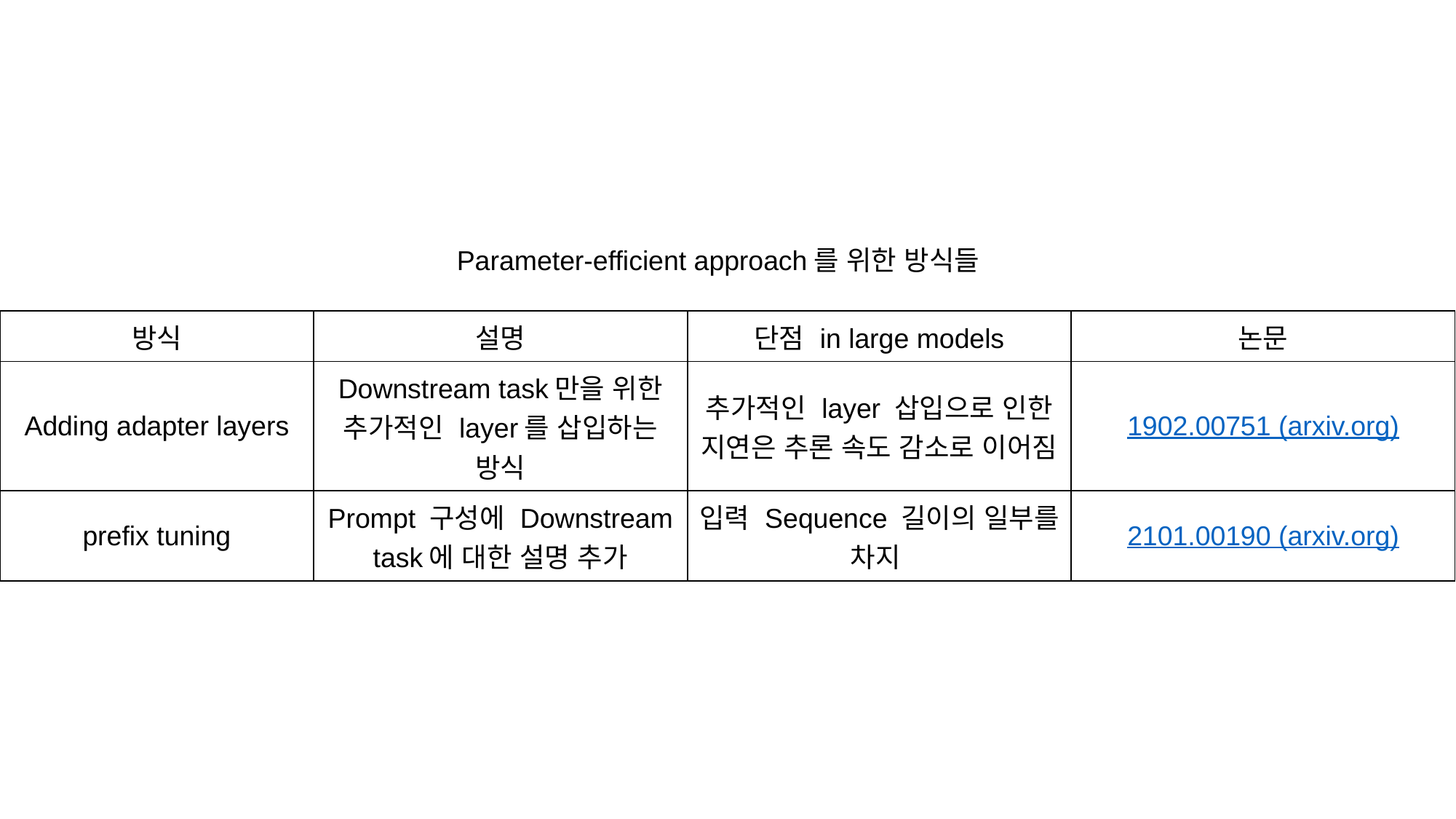

Parameter-efficient approach를 위한 방식들
| 방식 | 설명 | 단점 in large models | 논문 |
| --- | --- | --- | --- |
| Adding adapter layers | Downstream task만을 위한 추가적인 layer를 삽입하는 방식 | 추가적인 layer 삽입으로 인한 지연은 추론 속도 감소로 이어짐 | 1902.00751 (arxiv.org) |
| prefix tuning | Prompt 구성에 Downstream task에 대한 설명 추가 | 입력 Sequence 길이의 일부를 차지 | 2101.00190 (arxiv.org) |